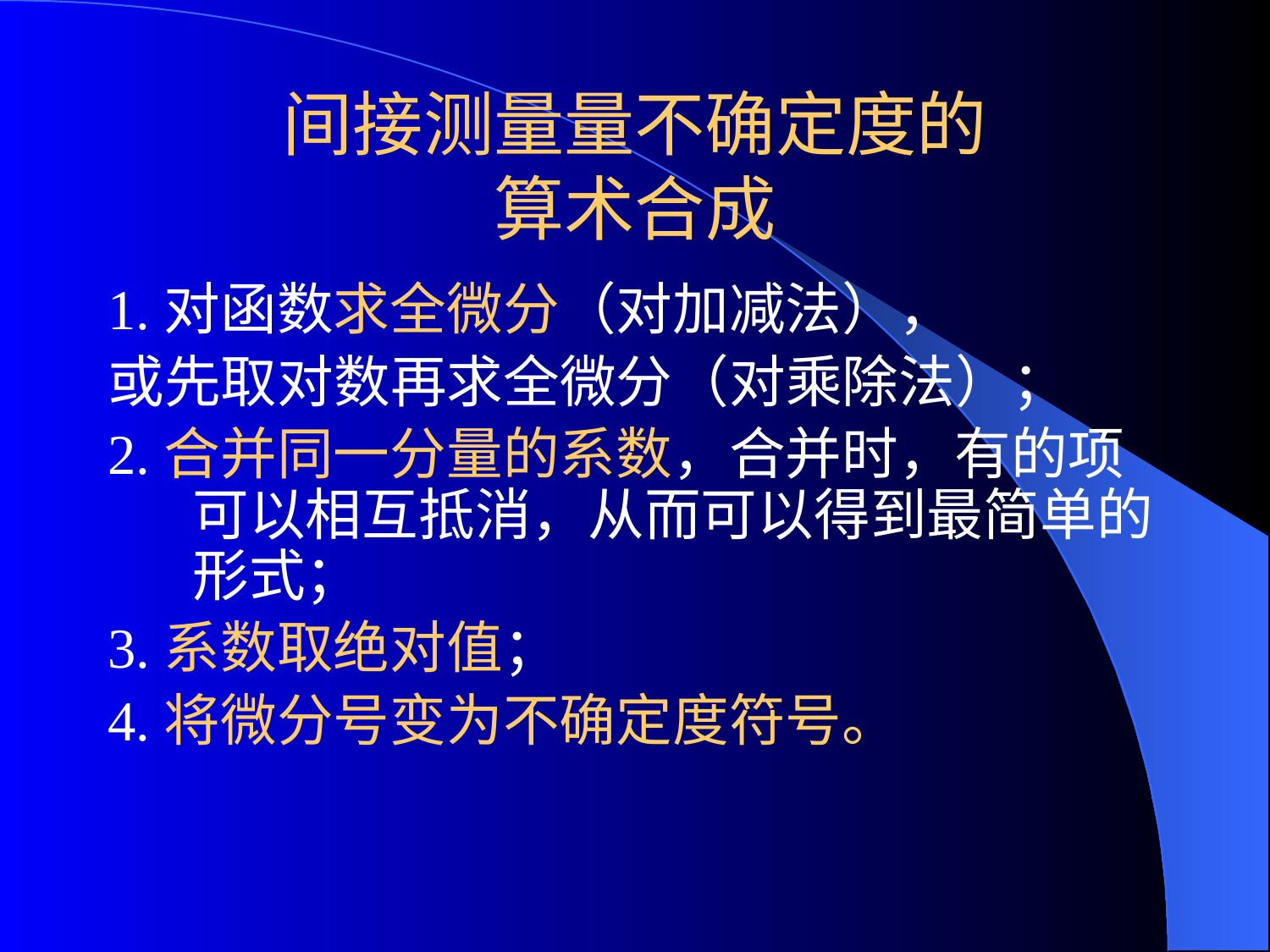

# 间接测量量不确定度的 算术合成
1.对函数求全微分（对加减法），
或先取对数再求全微分（对乘除法）；
2.合并同一分量的系数，合并时，有的项可以相互抵消，从而可以得到最简单的形式；
3.系数取绝对值；
4.将微分号变为不确定度符号。